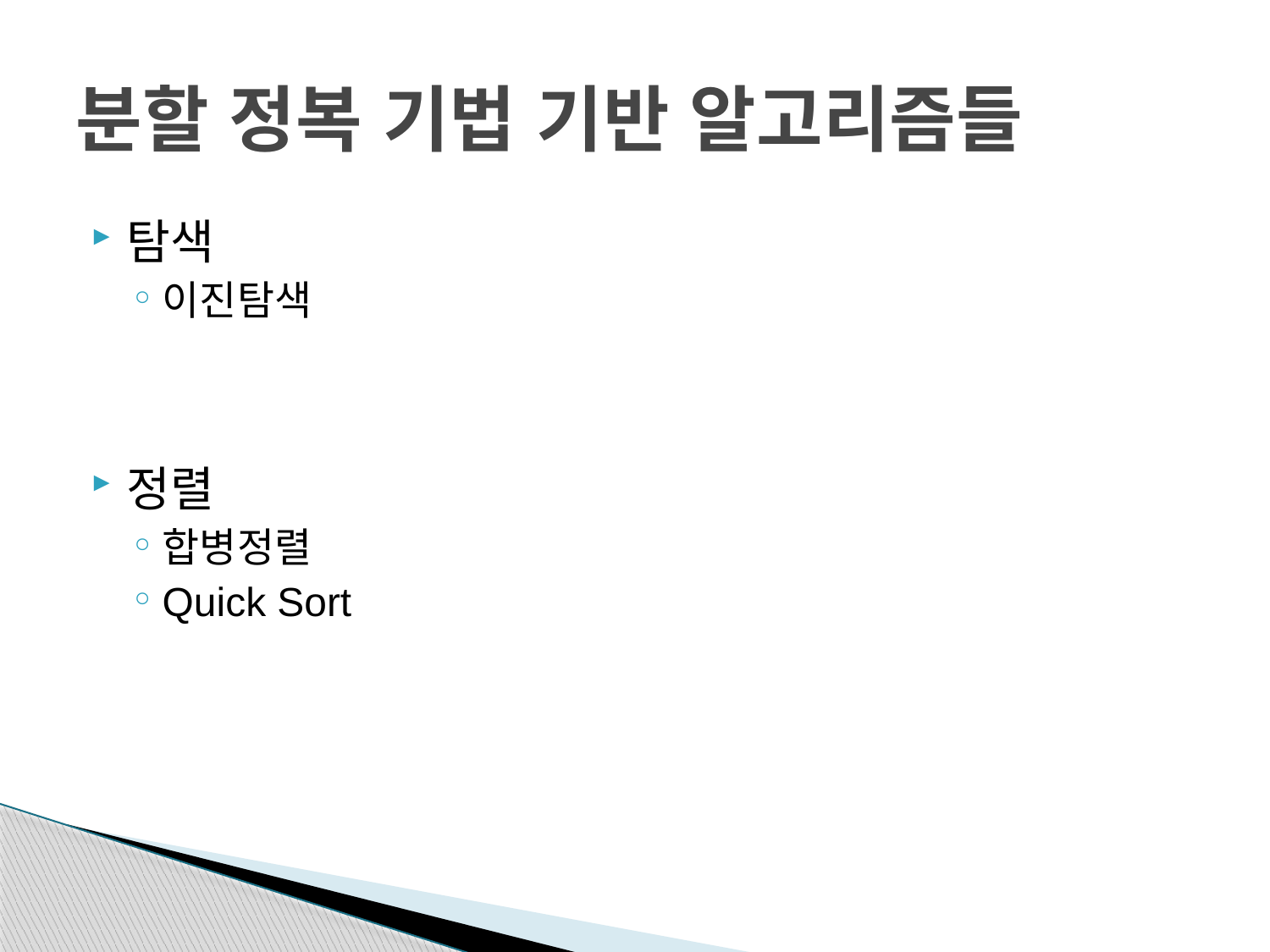

# 분할 정복 기법 기반 알고리즘들
탐색
이진탐색

정렬
합병정렬
Quick Sort